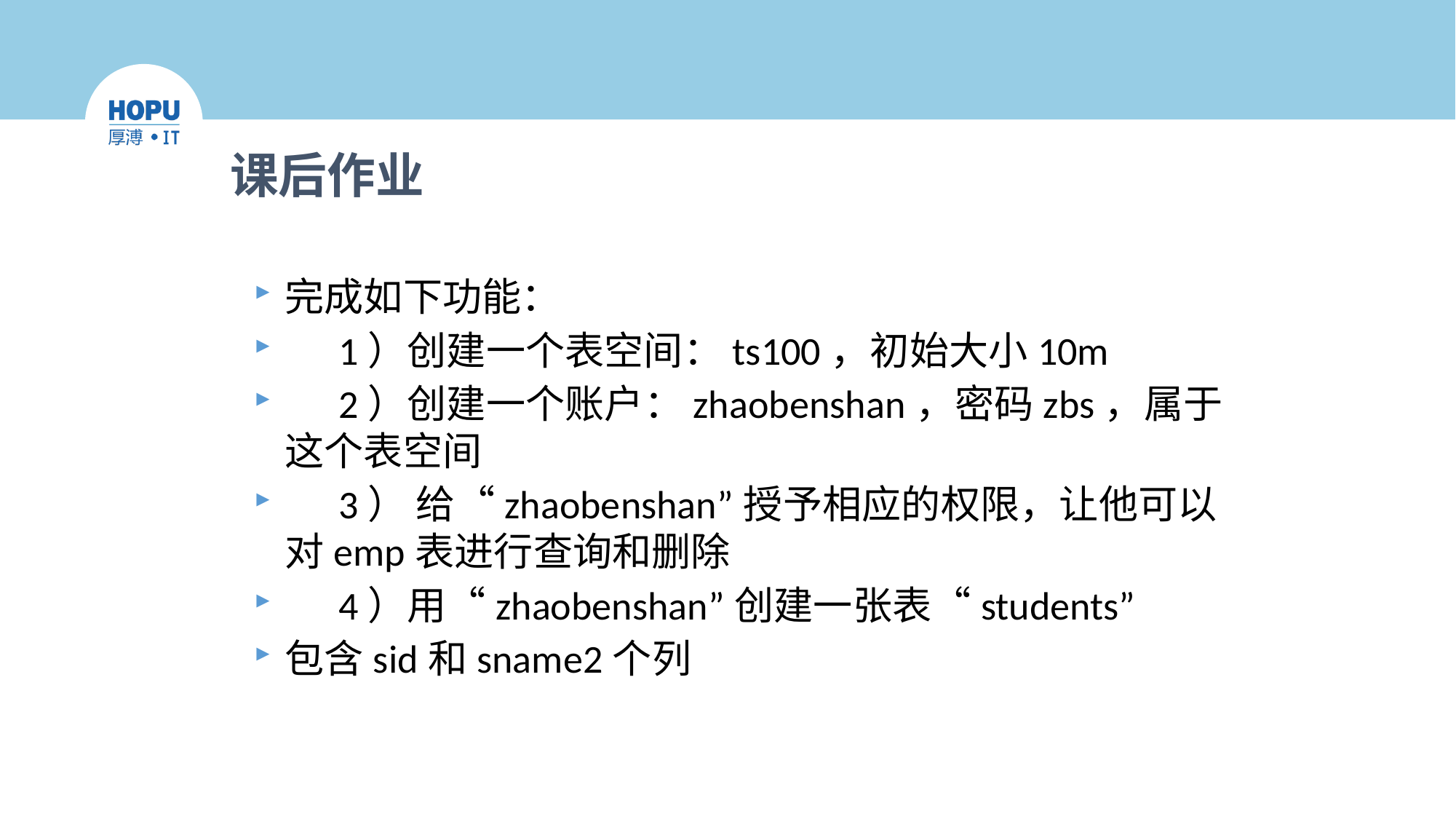

#
课后作业

完成如下功能：
      1）创建一个表空间：ts100，初始大小10m
      2）创建一个账户：zhaobenshan，密码zbs，属于这个表空间
      3） 给“zhaobenshan”授予相应的权限，让他可以对emp表进行查询和删除
      4）用“zhaobenshan”创建一张表“students”
包含sid和sname2个列